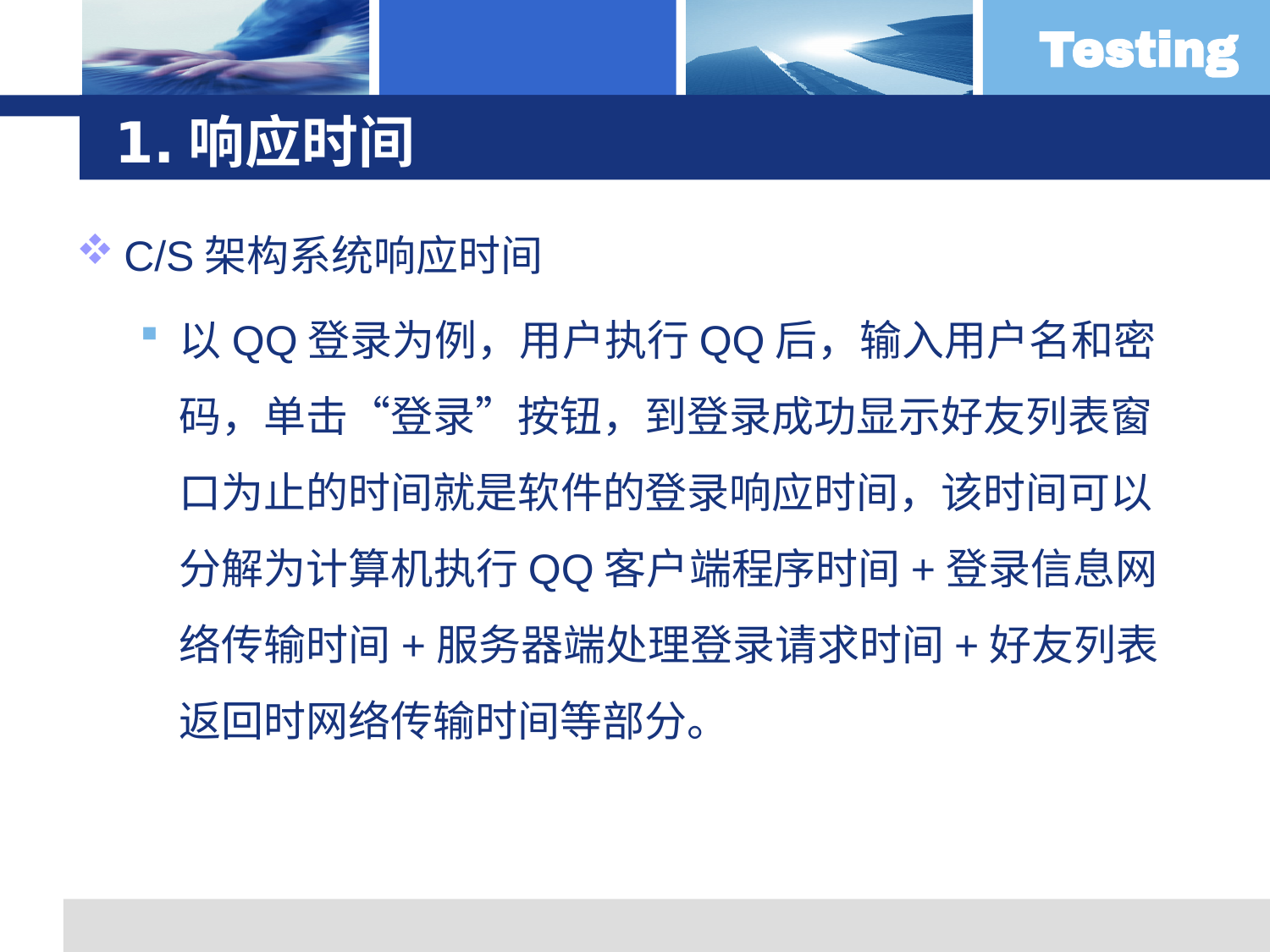

# 1.响应时间
C/S架构系统响应时间
以QQ登录为例，用户执行QQ后，输入用户名和密码，单击“登录”按钮，到登录成功显示好友列表窗口为止的时间就是软件的登录响应时间，该时间可以分解为计算机执行QQ客户端程序时间+登录信息网络传输时间+服务器端处理登录请求时间+好友列表返回时网络传输时间等部分。